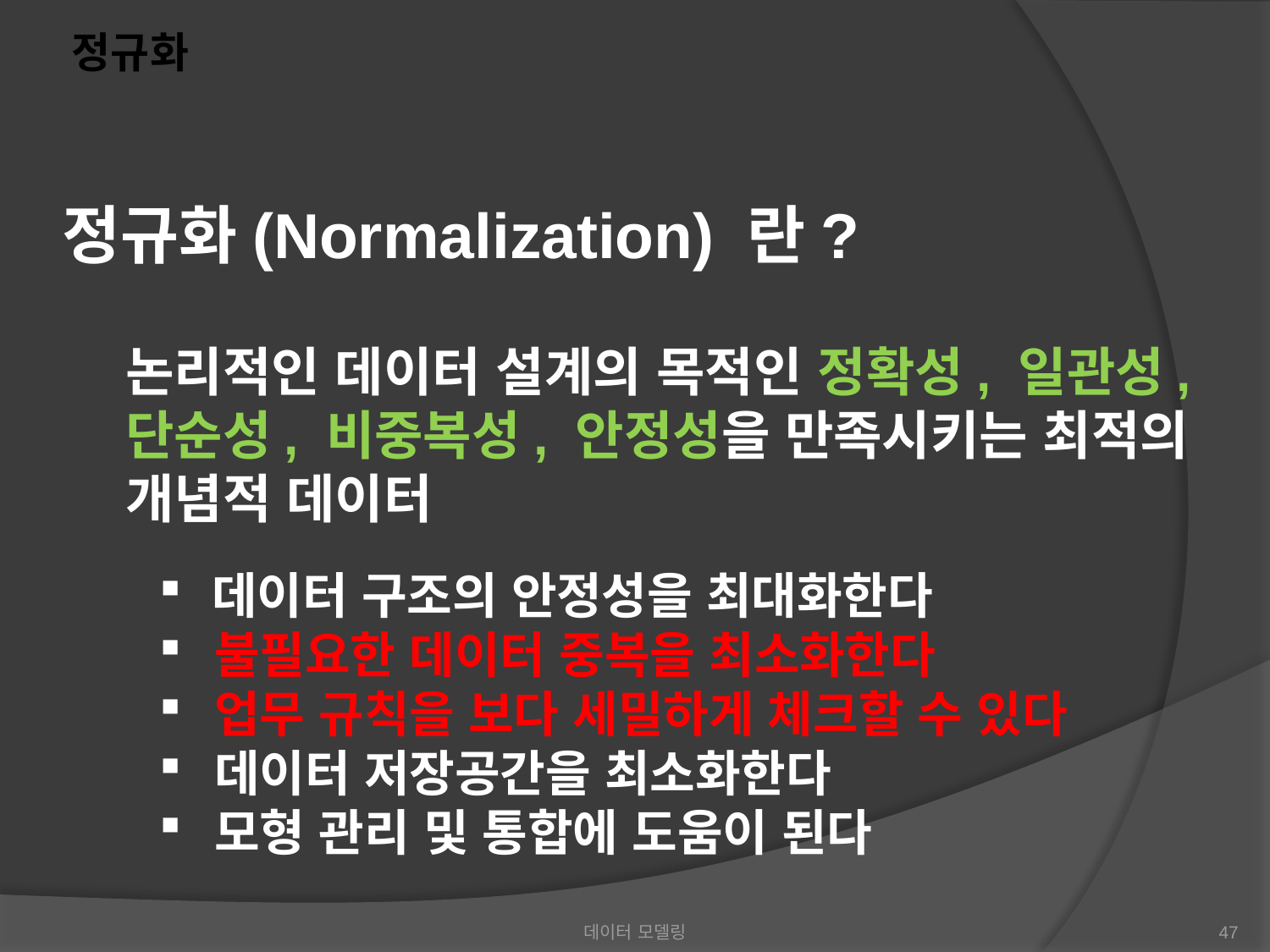

정규화
정규화(Normalization) 란?

논리적인 데이터 설계의 목적인 정확성, 일관성, 단순성, 비중복성, 안정성을 만족시키는 최적의 개념적 데이터
 데이터 구조의 안정성을 최대화한다
 불필요한 데이터 중복을 최소화한다
 업무 규칙을 보다 세밀하게 체크할 수 있다
 데이터 저장공간을 최소화한다
 모형 관리 및 통합에 도움이 된다
데이터 모델링
47